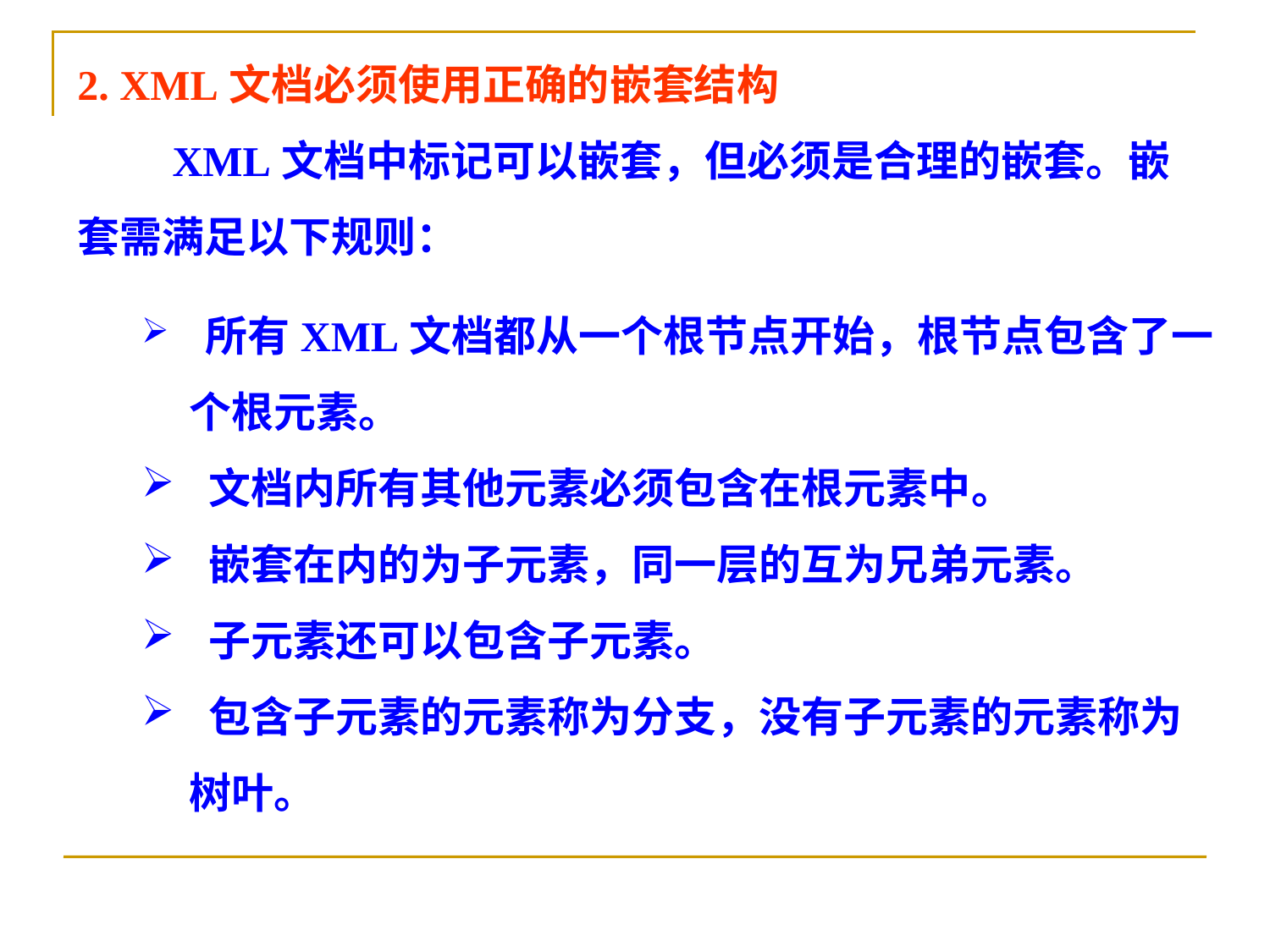

2. XML文档必须使用正确的嵌套结构
　　XML文档中标记可以嵌套，但必须是合理的嵌套。嵌套需满足以下规则：
 所有XML文档都从一个根节点开始，根节点包含了一个根元素。
 文档内所有其他元素必须包含在根元素中。
 嵌套在内的为子元素，同一层的互为兄弟元素。
 子元素还可以包含子元素。
 包含子元素的元素称为分支，没有子元素的元素称为树叶。